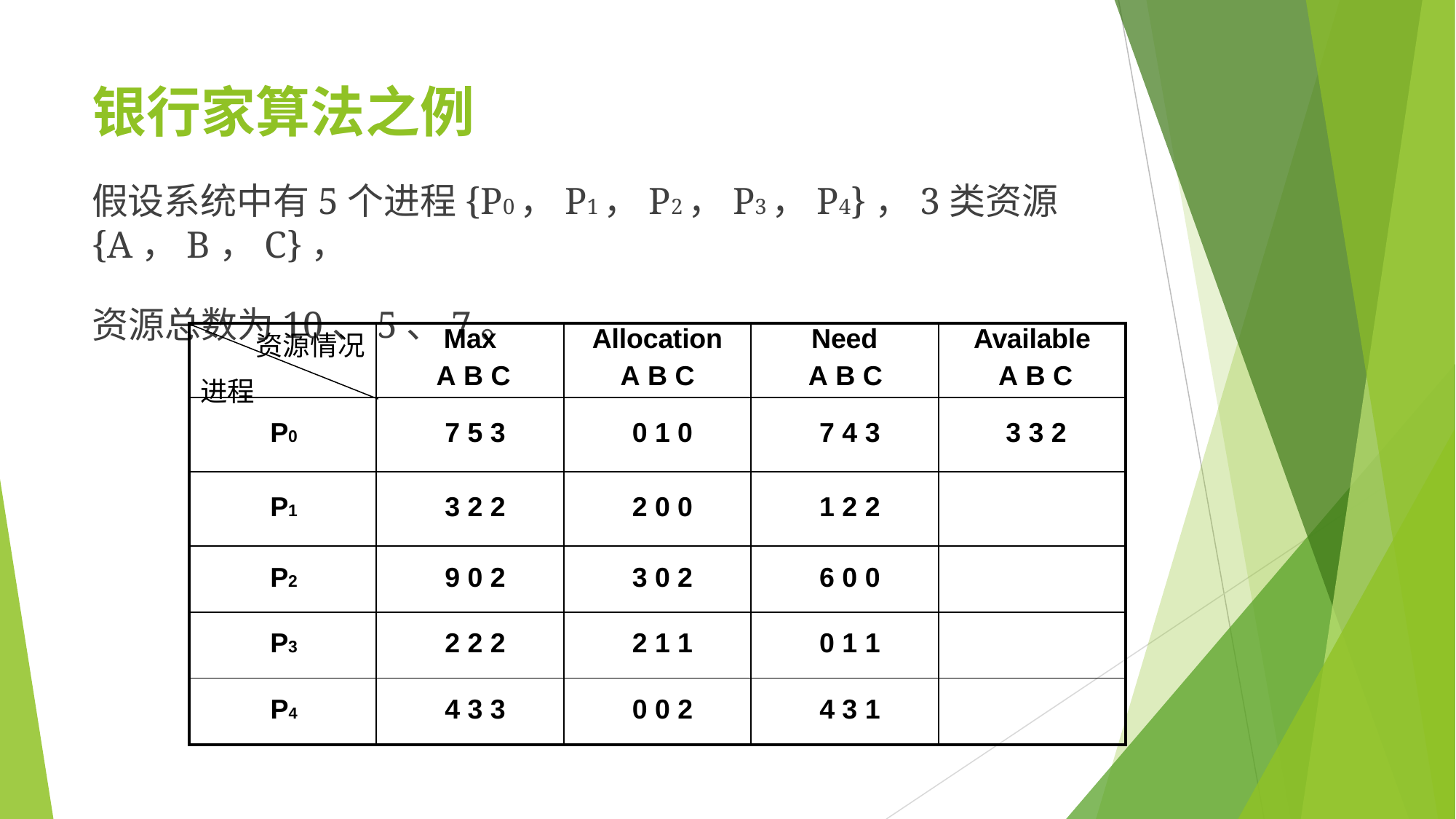

# 银行家算法之例
假设系统中有5个进程{P0，P1，P2，P3，P4}，3类资源{A，B，C}，

资源总数为10、5、7。
| 资源情况 进程 | Max A B C | Allocation A B C | Need A B C | Available A B C |
| --- | --- | --- | --- | --- |
| P0 | 7 5 3 | 0 1 0 | 7 4 3 | 3 3 2 |
| P1 | 3 2 2 | 2 0 0 | 1 2 2 |  |
| P2 | 9 0 2 | 3 0 2 | 6 0 0 |  |
| P3 | 2 2 2 | 2 1 1 | 0 1 1 |  |
| P4 | 4 3 3 | 0 0 2 | 4 3 1 |  |